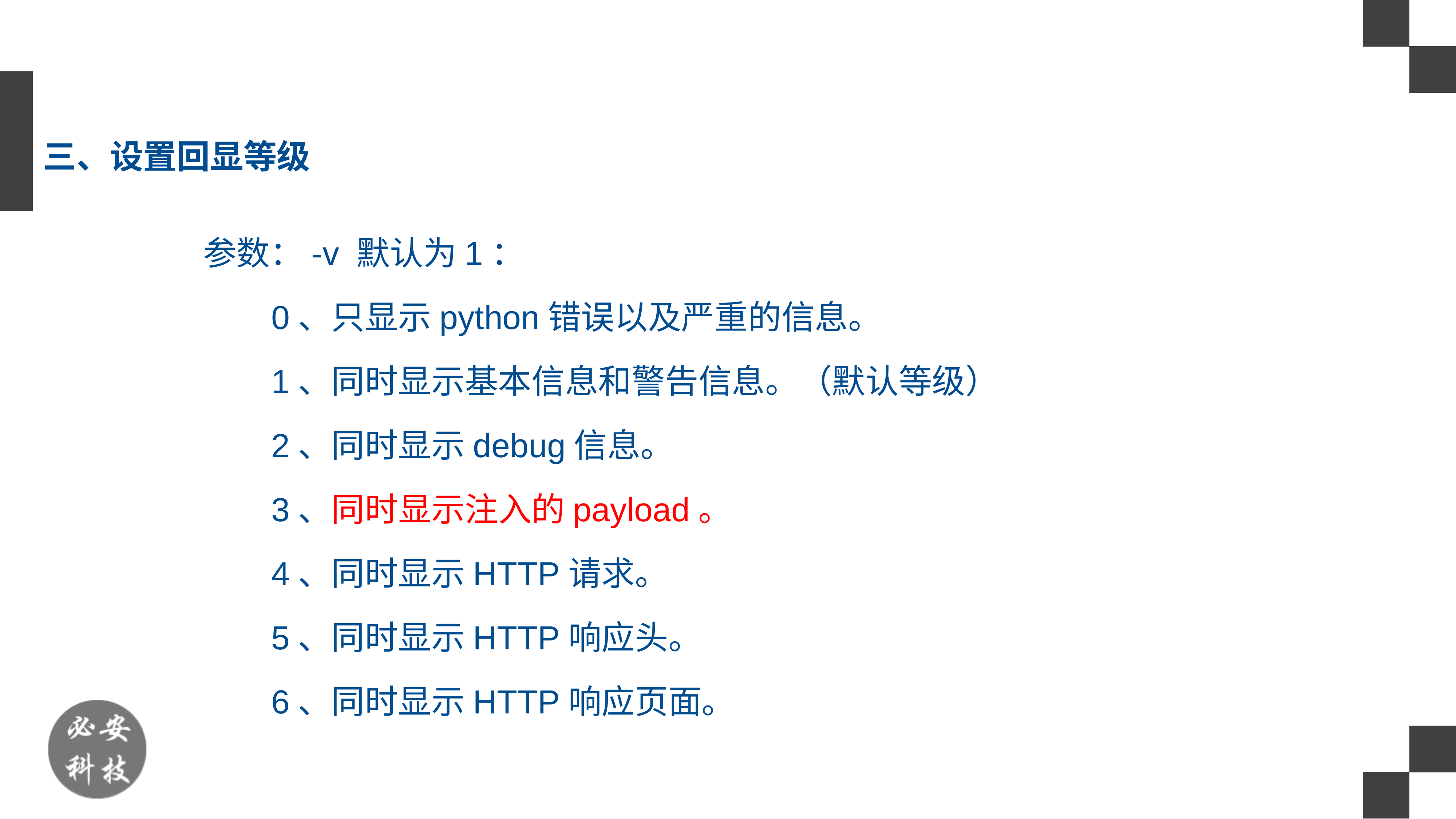

三、设置回显等级
参数：-v 默认为1：
0、只显示python错误以及严重的信息。
1、同时显示基本信息和警告信息。（默认等级）
2、同时显示debug信息。
3、同时显示注入的payload。
4、同时显示HTTP请求。
5、同时显示HTTP响应头。
6、同时显示HTTP响应页面。